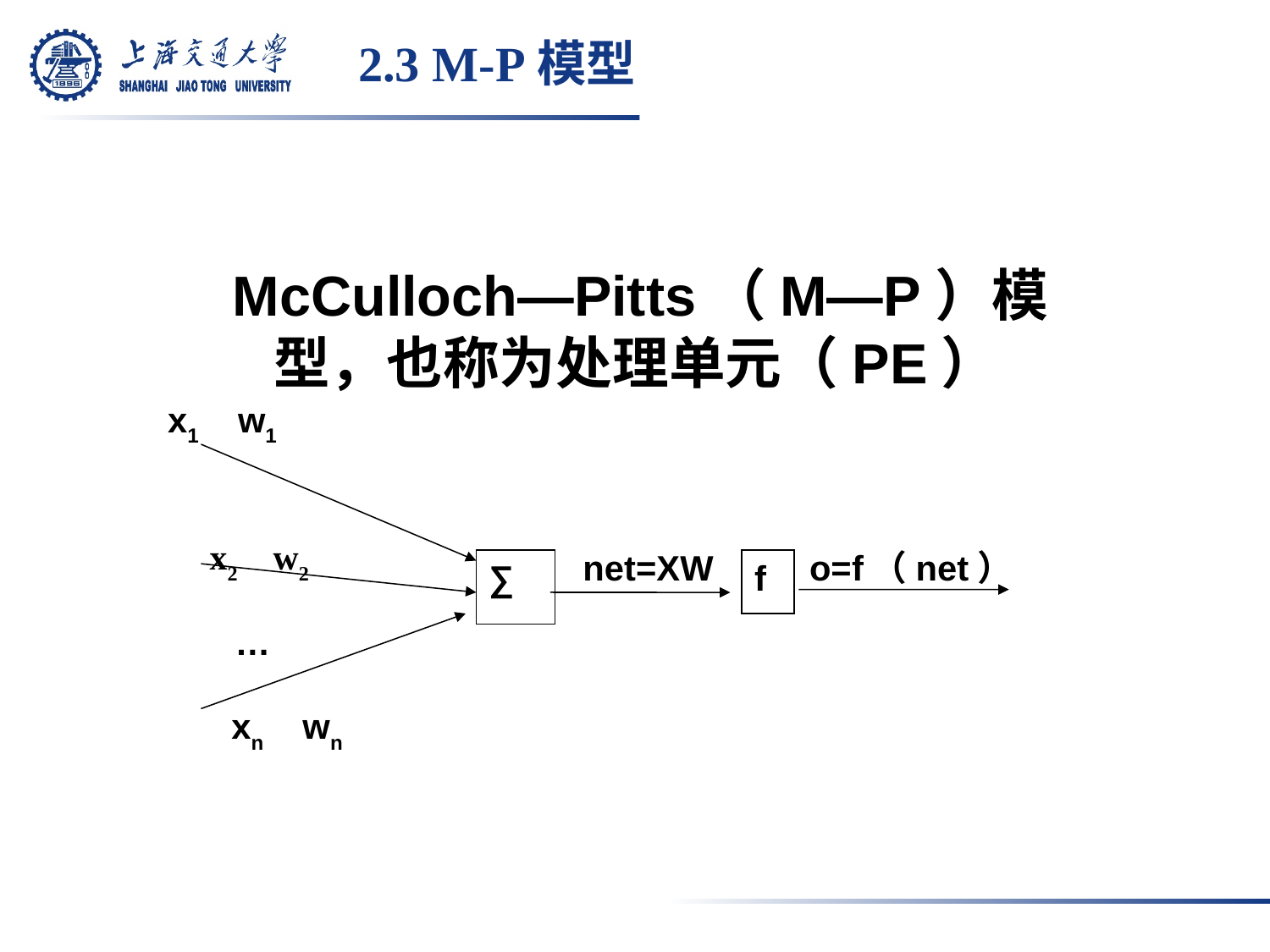

# 2.3 M-P模型
McCulloch—Pitts（M—P）模型，也称为处理单元（PE）
x1    w1

∑
f

x2    w2

net=XW
o=f（net）
…
xn    wn